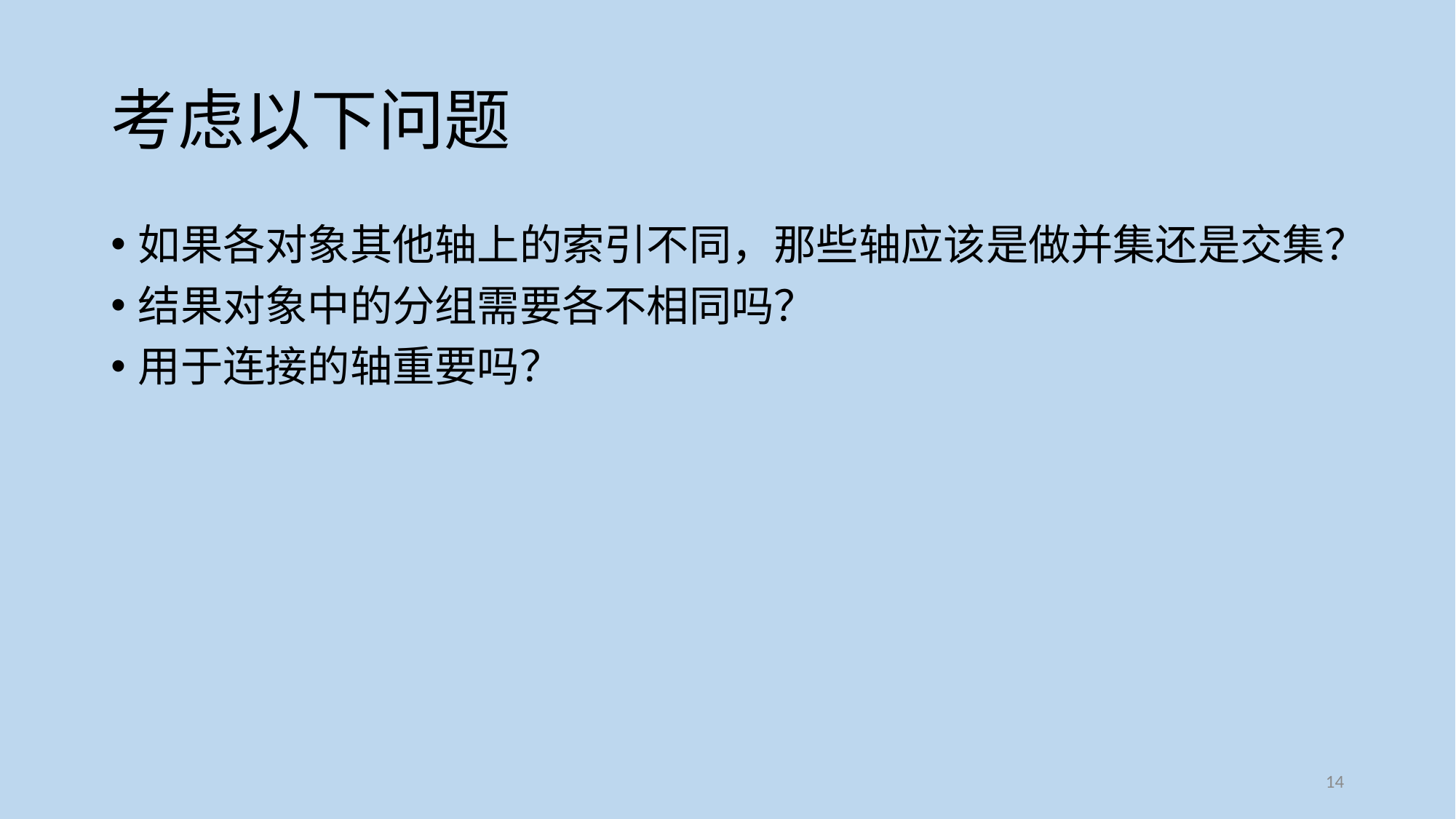

# 考虑以下问题
如果各对象其他轴上的索引不同，那些轴应该是做并集还是交集？
结果对象中的分组需要各不相同吗？
用于连接的轴重要吗？

14